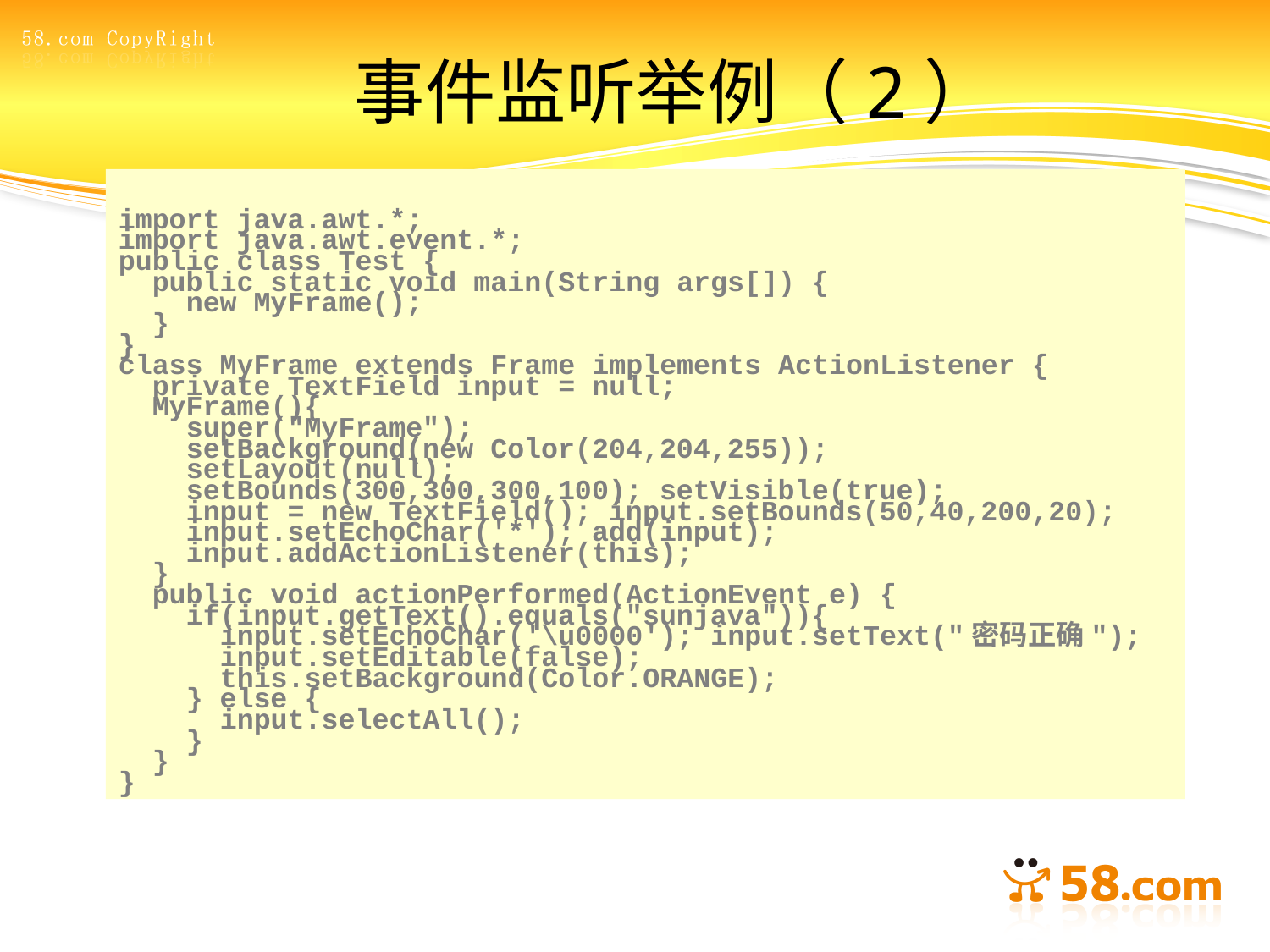

# 事件监听举例（2）

import java.awt.*;
import java.awt.event.*;
public class Test {
  public static void main(String args[]) {
    new MyFrame();
  }
}
class MyFrame extends Frame implements ActionListener {
  private TextField input = null;
  MyFrame(){
    super("MyFrame");
    setBackground(new Color(204,204,255));
    setLayout(null);
    setBounds(300,300,300,100); setVisible(true);
    input = new TextField(); input.setBounds(50,40,200,20);
    input.setEchoChar('*'); add(input);
    input.addActionListener(this);
  }
  public void actionPerformed(ActionEvent e) {
    if(input.getText().equals("sunjava")){
      input.setEchoChar('\u0000'); input.setText("密码正确");
      input.setEditable(false);
      this.setBackground(Color.ORANGE);
    } else {
      input.selectAll();
    }
  }
}